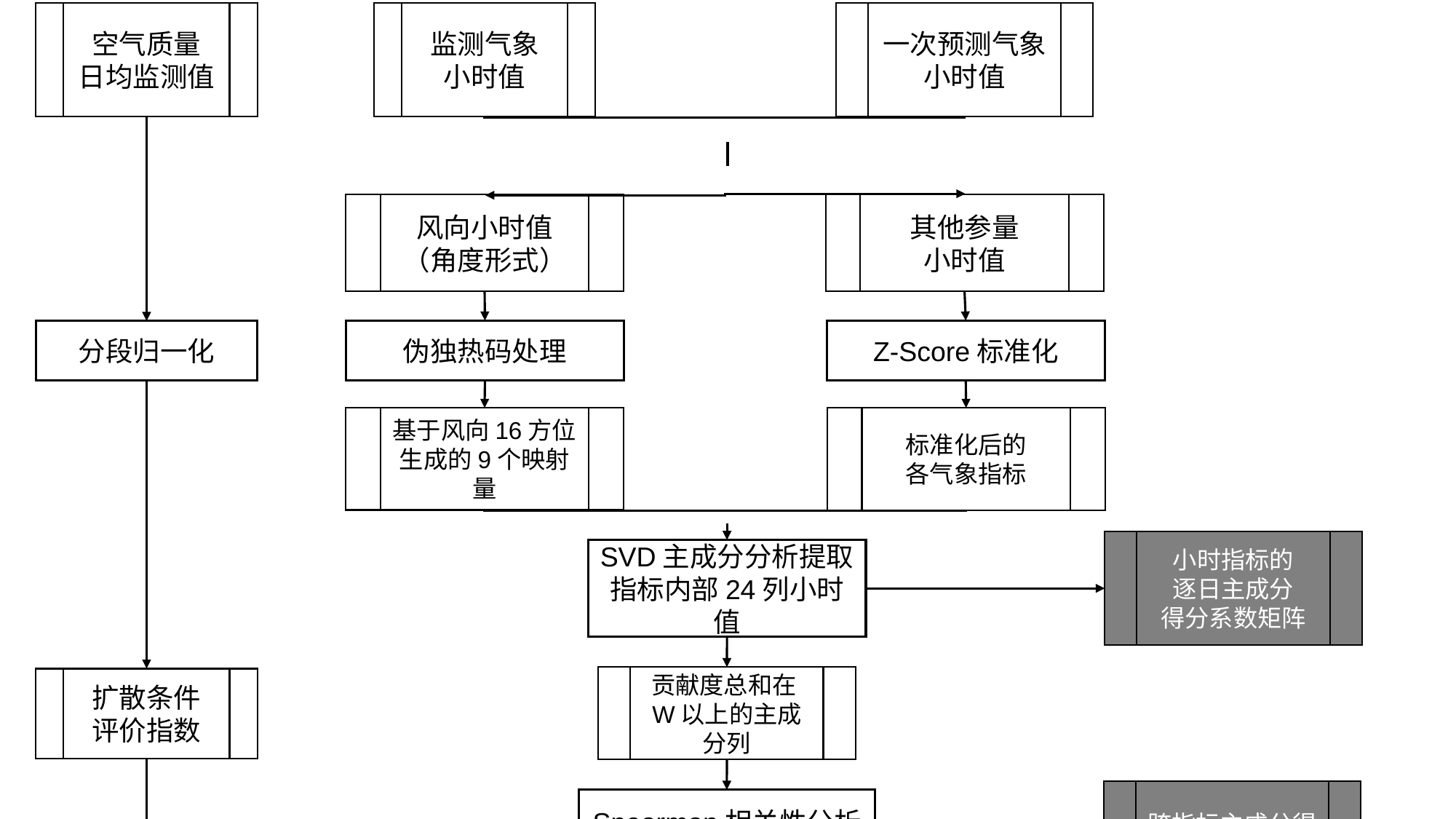

空气质量
日均监测值
监测气象
小时值
一次预测气象小时值
风向小时值
（角度形式）
其他参量
小时值
伪独热码处理
Z-Score标准化
分段归一化
基于风向16方位生成的9个映射量
标准化后的
各气象指标
小时指标的
逐日主成分
得分系数矩阵
SVD主成分分析提取指标内部24列小时值
贡献度总和在W以上的主成分列
扩散条件
评价指数
跨指标主成分得分系数矩阵
Spearman相关性分析指标之间的主成分分析
高相关性的
监测/一次预测
气象主成分列
气象分类
质心信息
两步聚类分析
各分类下
扩散指数分布
各分类下
气象主成分分布
污染物扩散条件受气象特征的
影响总结